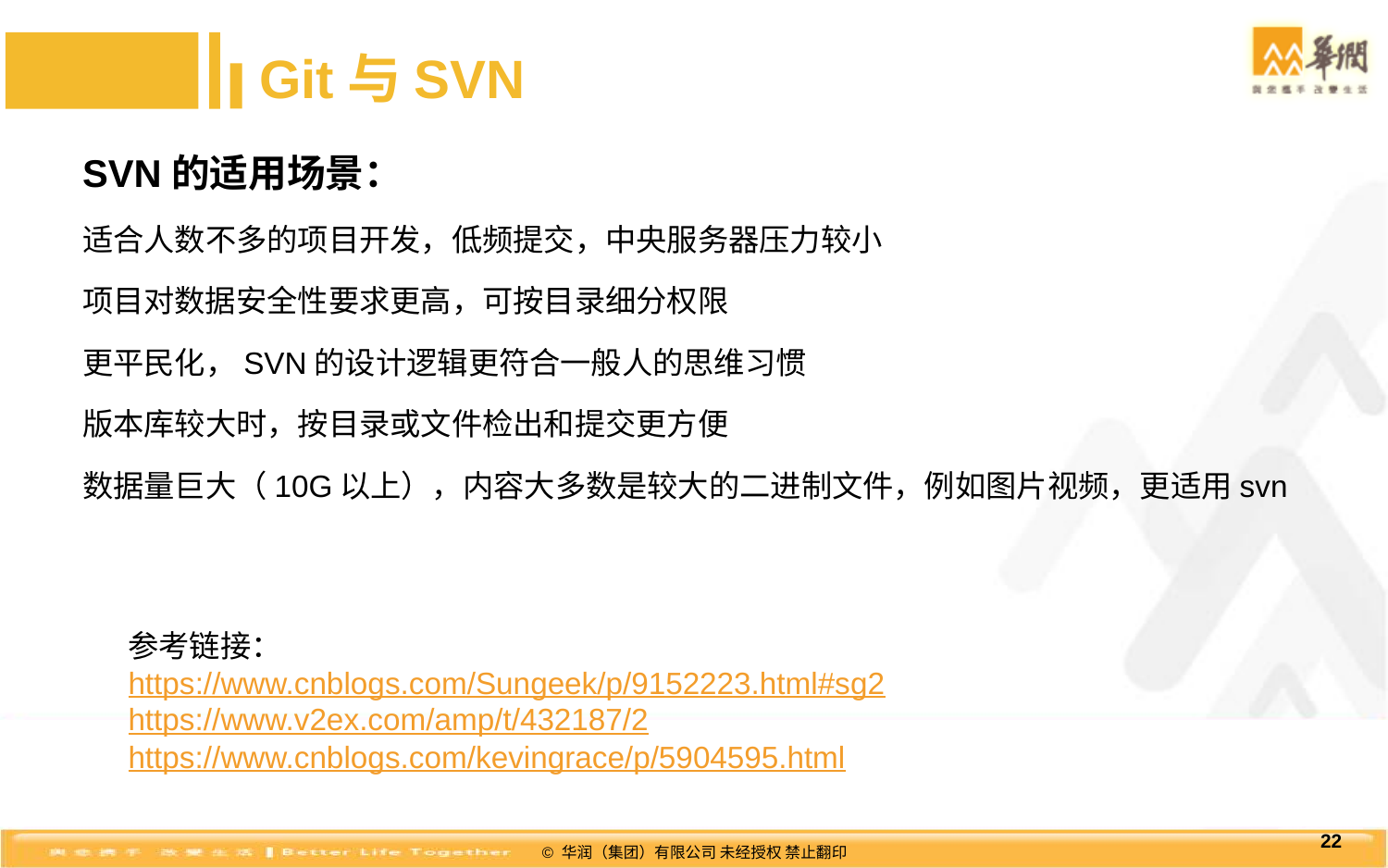

Git与SVN

SVN的适用场景：
适合人数不多的项目开发，低频提交，中央服务器压力较小
项目对数据安全性要求更高，可按目录细分权限
更平民化，SVN的设计逻辑更符合一般人的思维习惯
版本库较大时，按目录或文件检出和提交更方便
数据量巨大（10G以上），内容大多数是较大的二进制文件，例如图片视频，更适用svn
参考链接：
https://www.cnblogs.com/Sungeek/p/9152223.html#sg2
https://www.v2ex.com/amp/t/432187/2
https://www.cnblogs.com/kevingrace/p/5904595.html

22